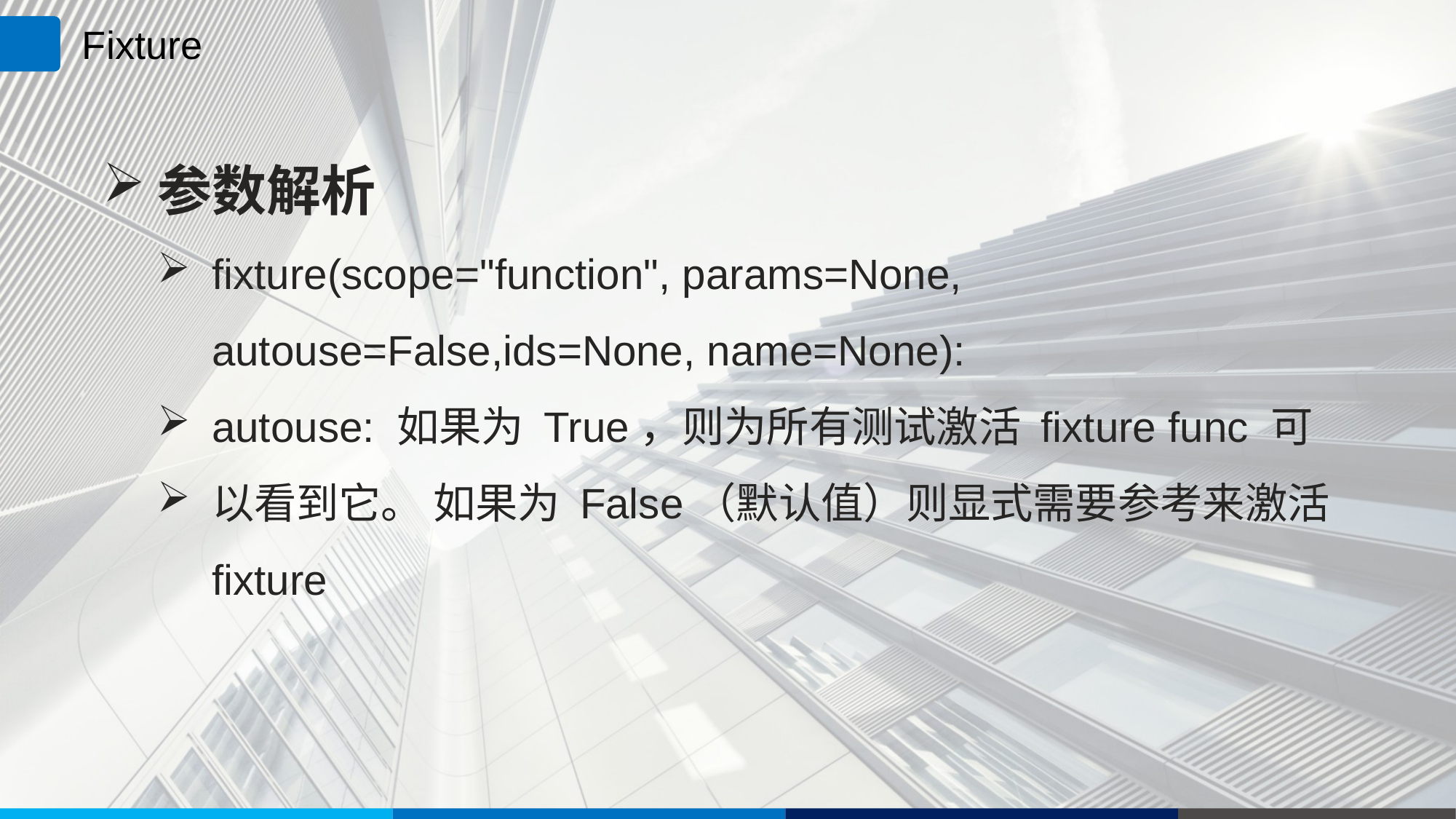

Fixture

参数解析
fixture(scope="function", params=None, autouse=False,ids=None, name=None):
autouse: 如果为 True，则为所有测试激活 fixture func 可
以看到它。 如果为 False（默认值）则显式需要参考来激活 fixture